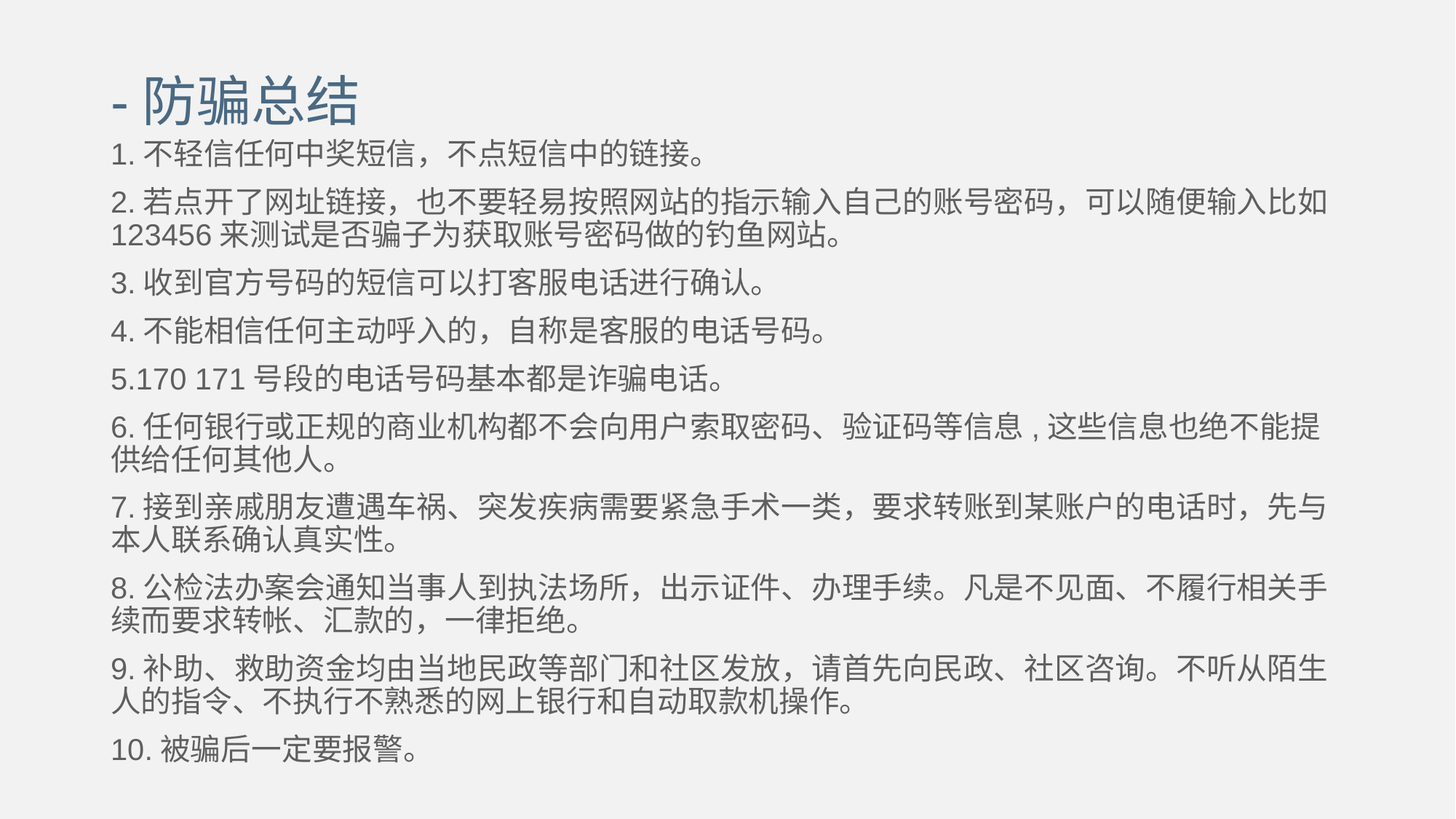

-防骗总结
1.不轻信任何中奖短信，不点短信中的链接。
2.若点开了网址链接，也不要轻易按照网站的指示输入自己的账号密码，可以随便输入比如123456来测试是否骗子为获取账号密码做的钓鱼网站。
3.收到官方号码的短信可以打客服电话进行确认。
4.不能相信任何主动呼入的，自称是客服的电话号码。
5.170 171号段的电话号码基本都是诈骗电话。
6.任何银行或正规的商业机构都不会向用户索取密码、验证码等信息,这些信息也绝不能提供给任何其他人。
7.接到亲戚朋友遭遇车祸、突发疾病需要紧急手术一类，要求转账到某账户的电话时，先与本人联系确认真实性。
8.公检法办案会通知当事人到执法场所，出示证件、办理手续。凡是不见面、不履行相关手续而要求转帐、汇款的，一律拒绝。
9.补助、救助资金均由当地民政等部门和社区发放，请首先向民政、社区咨询。不听从陌生人的指令、不执行不熟悉的网上银行和自动取款机操作。
10.被骗后一定要报警。